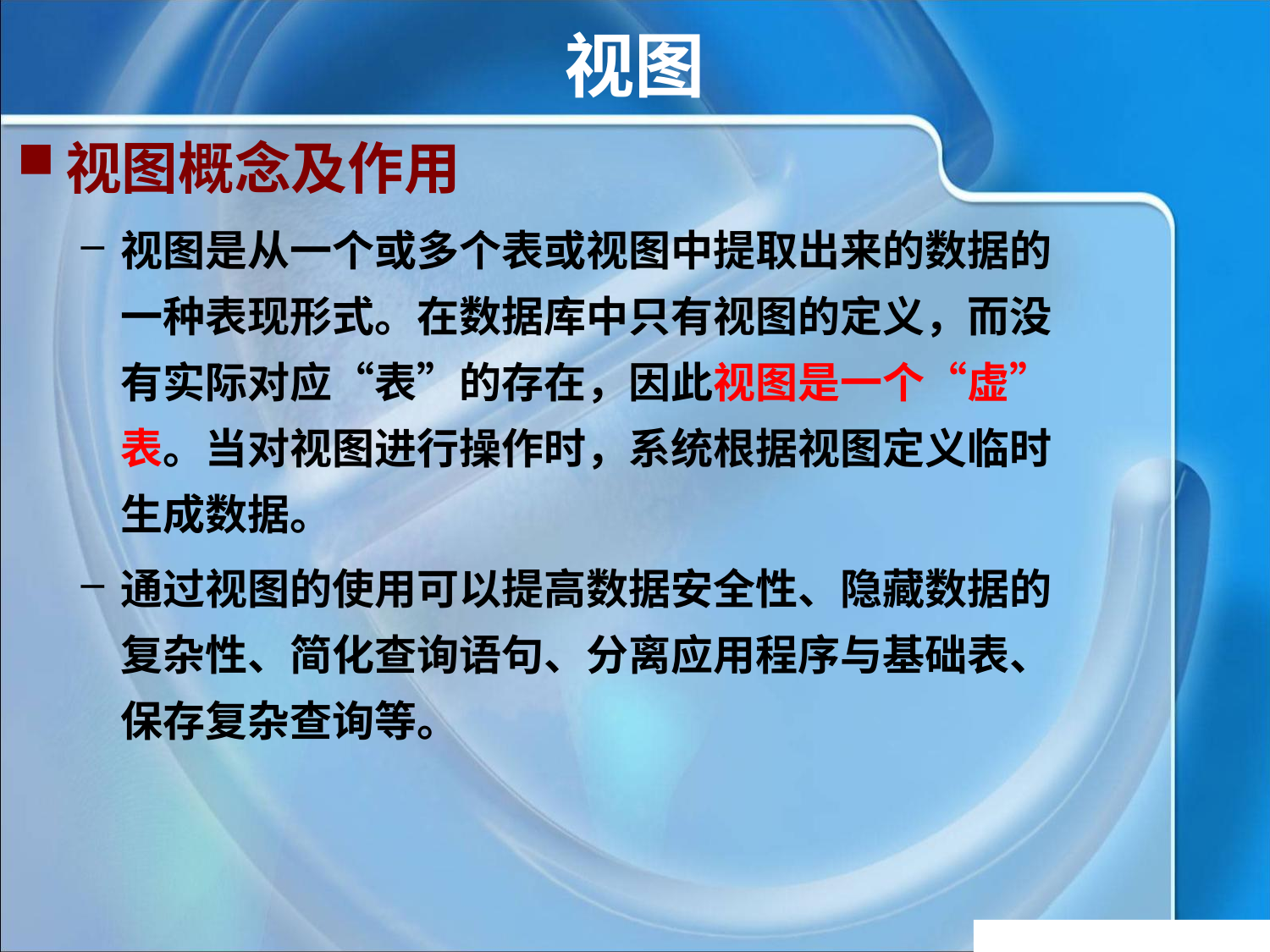

# 视图
视图概念及作用
视图是从一个或多个表或视图中提取出来的数据的一种表现形式。在数据库中只有视图的定义，而没有实际对应“表”的存在，因此视图是一个“虚”表。当对视图进行操作时，系统根据视图定义临时生成数据。
通过视图的使用可以提高数据安全性、隐藏数据的复杂性、简化查询语句、分离应用程序与基础表、保存复杂查询等。
101